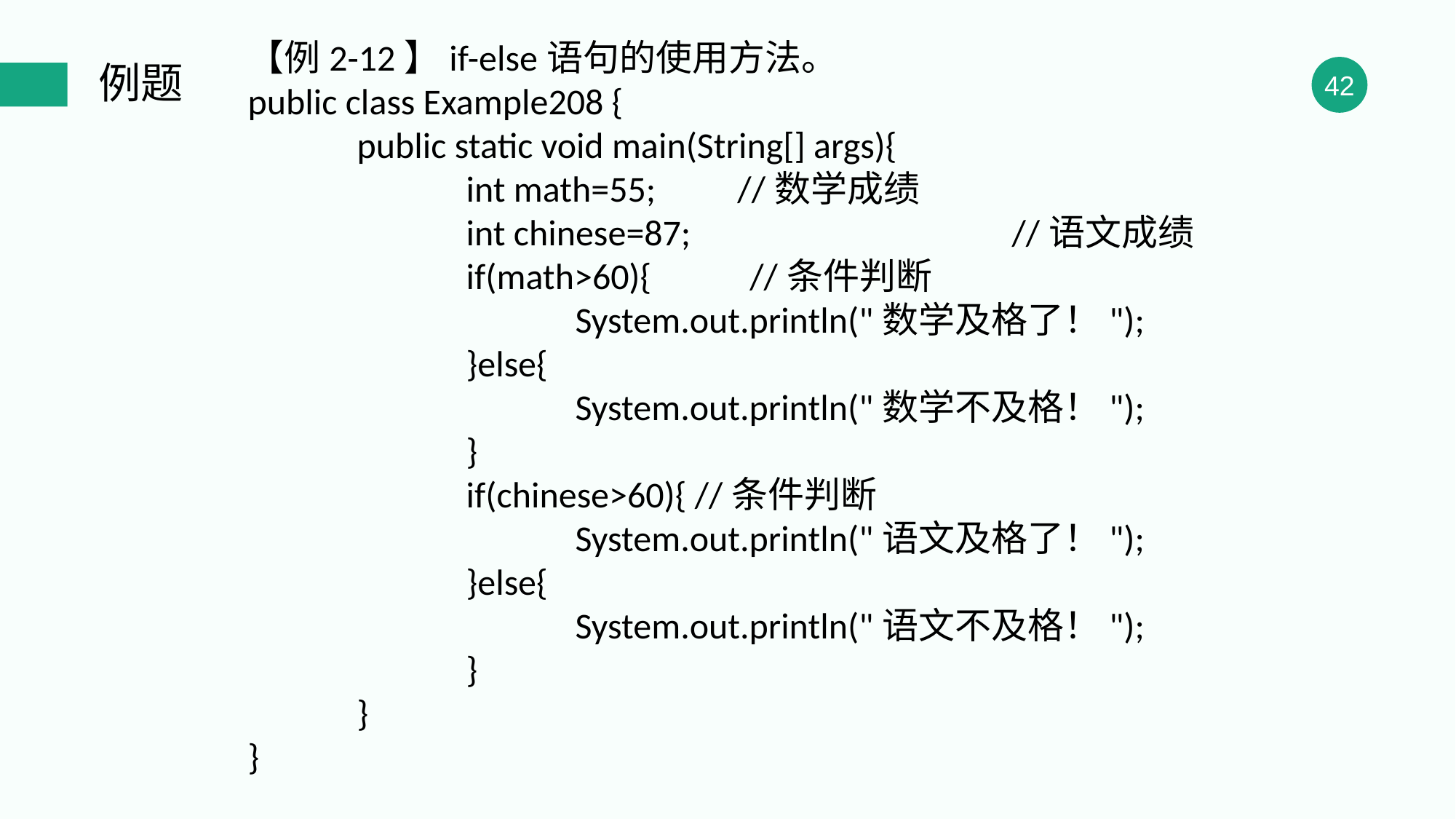

【例2-12】if-else语句的使用方法。
public class Example208 {
	public static void main(String[] args){
		int math=55;          //数学成绩
		int chinese=87;			//语文成绩
		if(math>60){            //条件判断
			System.out.println("数学及格了！");
		}else{
			System.out.println("数学不及格！");
		}
		if(chinese>60){ //条件判断
			System.out.println("语文及格了！");
		}else{
			System.out.println("语文不及格！");
		}
	}
}
例题